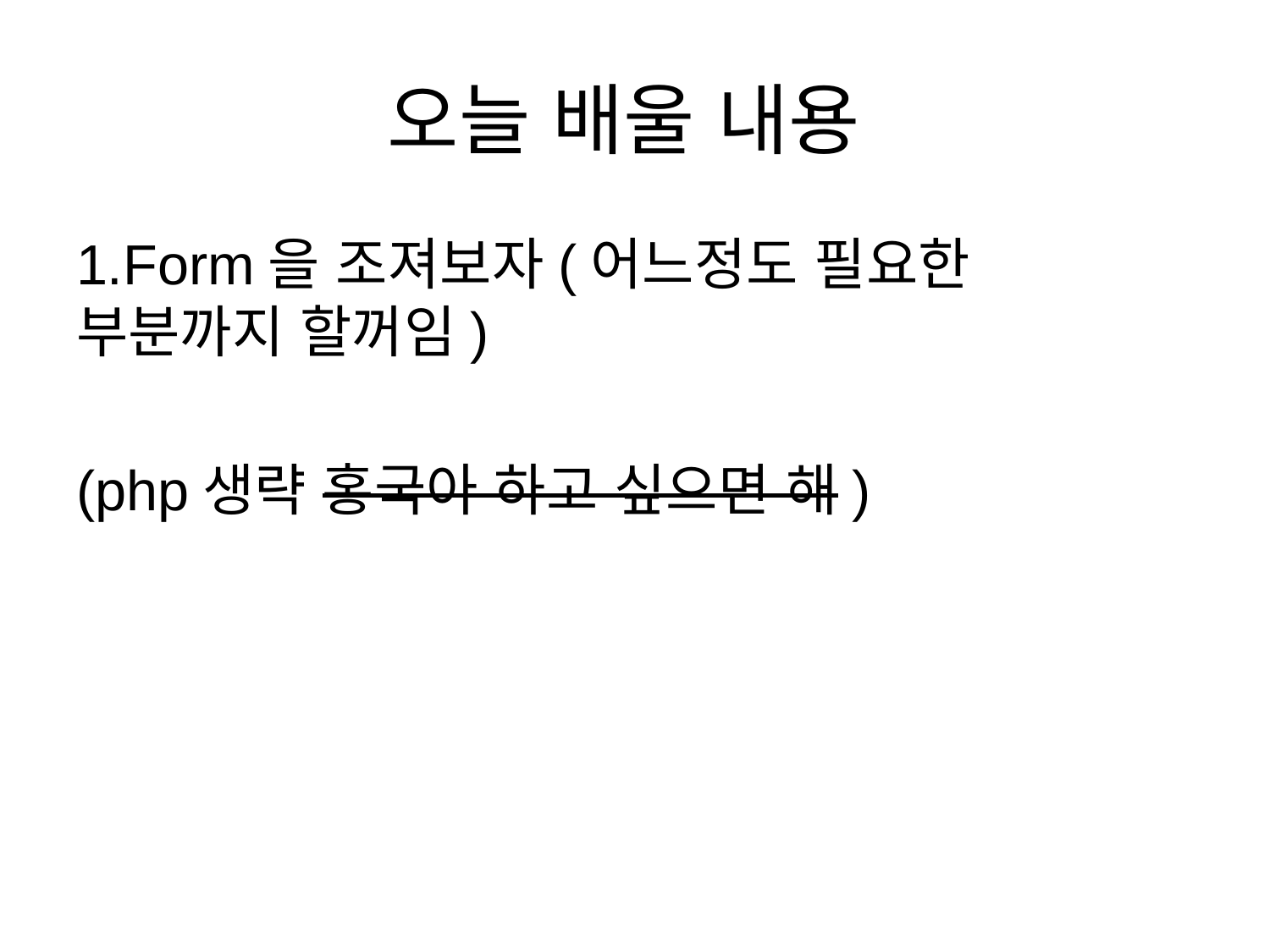

# 오늘 배울 내용
1.Form을 조져보자(어느정도 필요한 부분까지 할꺼임)

(php생략 홍국아 하고 싶으면 해)